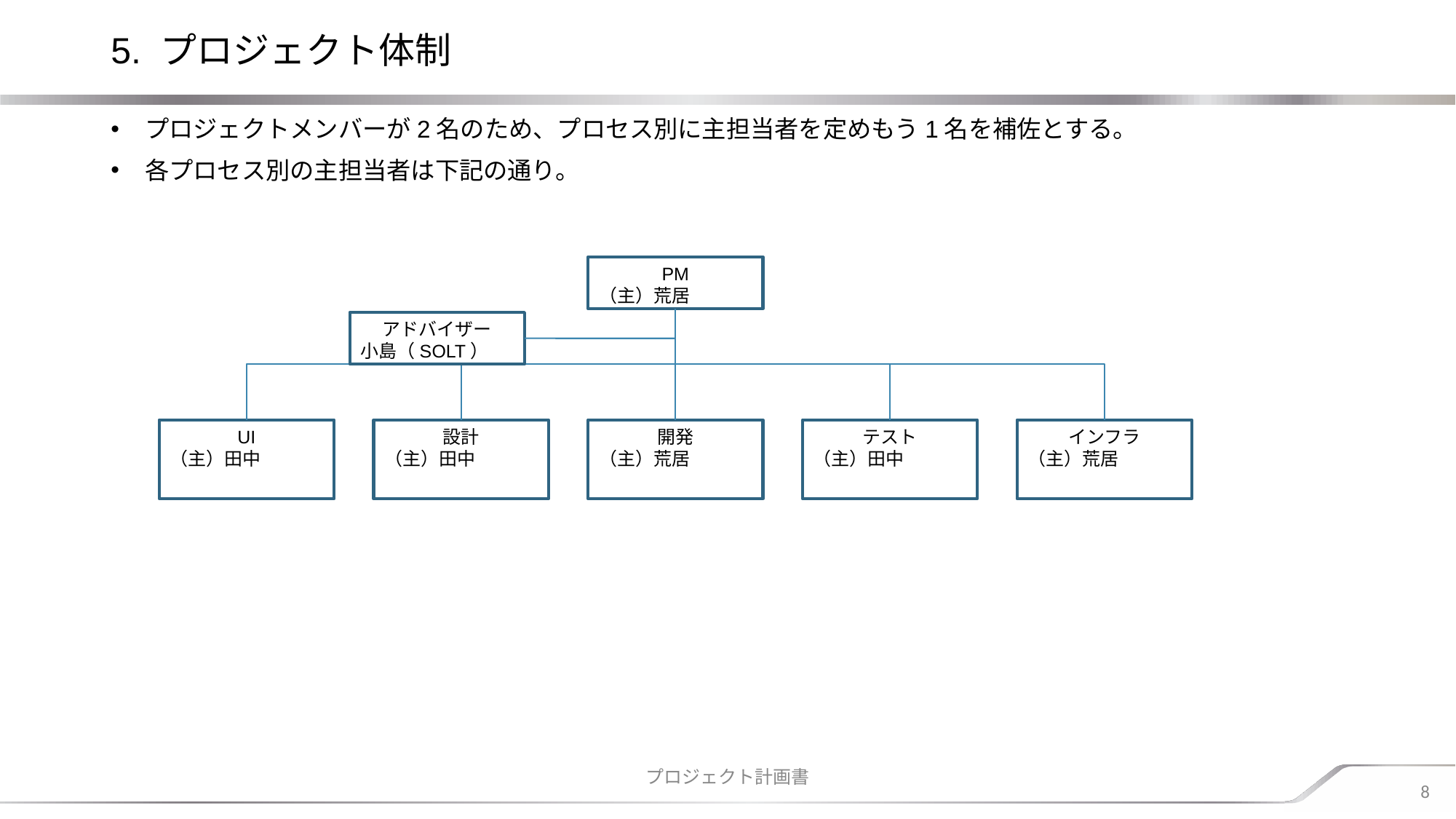

# 5. プロジェクト体制
プロジェクトメンバーが2名のため、プロセス別に主担当者を定めもう1名を補佐とする。
各プロセス別の主担当者は下記の通り。
PM
（主）荒居
アドバイザー
小島（SOLT）
UI
（主）田中
設計
（主）田中
開発
（主）荒居
テスト
（主）田中
インフラ
（主）荒居
プロジェクト計画書
8